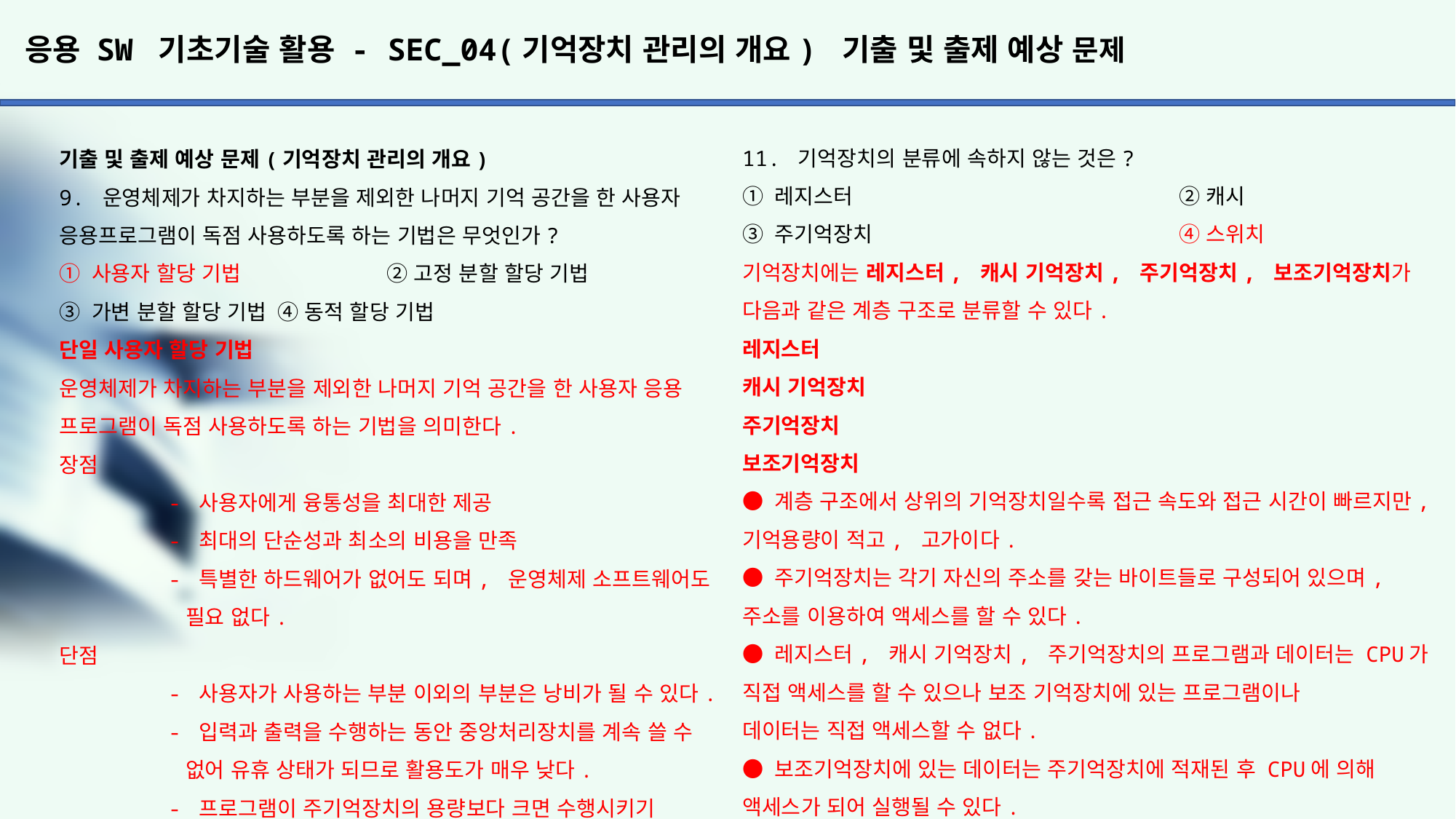

# 응용 SW 기초기술 활용 - SEC_04(기억장치 관리의 개요) 기출 및 출제 예상 문제
11. 기억장치의 분류에 속하지 않는 것은?
① 레지스터			② 캐시
③ 주기억장치			④ 스위치
기억장치에는 레지스터, 캐시 기억장치, 주기억장치, 보조기억장치가 다음과 같은 계층 구조로 분류할 수 있다.
레지스터
캐시 기억장치
주기억장치
보조기억장치
● 계층 구조에서 상위의 기억장치일수록 접근 속도와 접근 시간이 빠르지만, 기억용량이 적고, 고가이다.
● 주기억장치는 각기 자신의 주소를 갖는 바이트들로 구성되어 있으며,
주소를 이용하여 액세스를 할 수 있다.
● 레지스터, 캐시 기억장치, 주기억장치의 프로그램과 데이터는 CPU가
직접 액세스를 할 수 있으나 보조 기억장치에 있는 프로그램이나
데이터는 직접 액세스할 수 없다.
● 보조기억장치에 있는 데이터는 주기억장치에 적재된 후 CPU에 의해
액세스가 되어 실행될 수 있다.
레지스터 : 컴퓨터 프로세서(CPU) 내에서 자료를 보관하는 아주 빠른
기억 장소이다. 일반적으로 현재 계산을 수행중인 값을 저장하는데 사용된다. CPU 내부에 존재하며 연산을 제어 및 디버깅 목적으로 사용된다.
캐시 메모리 : CPU의 처리 속도와 주기억장치의 접근 속도 차이를 줄이기 위해 사용된다. 데이터 지역성을 활용하여 메인 메모리에 있는 데이터를 캐시 메모리에 불러와 두고, 프로세서가 필요한 데이터를 캐시 메모리에서 먼저 찾도록 하면 시스템의 기능이 향상이 된다.
주기억장치와 CPU 사이에 위치하며, 자주 사용하는 프로그램과 데이터를 기억한다.
12. 가변 분할 할당 기법에 대한 설명으로 틀린 것은?
① 기억 장소의 집약을 만든다.
② 사용 가능한 큰 영역을 만들어 낭비를 줄일 수 있다.
③ 기억 장소를 집약하는 동안 시스템은 지금까지 수행해오던 일들을 일단 중지해야 하며, 집약하는데 시간적으로 소모가 된다.
④ 비어 있는 기억 장소를 여러 개의 공백으로 만든다.
가변 분할 할당 기법
첫 번째 방법으로는 기억 장소의 집약을 만든다. 주기억장치를 검사하여 공백이 존재하는 빈 영역을 하나의 커다란 빈 영역을 만드는 방법을 의미하며, 운영체제는 사용 중인 블록을 한 곳에 모으고, 비어
있는 기억 장소를 하나의 커다란 공백으로 만든다.
장점
	- 사용 가능한 큰 영역을 만들어 메모리 낭비를 줄일 수 있다.
단점
	- 기억 장소를 집약하는 동안 시스템은 지금까지 수행해오던
	  일들을 일단 중지해야 하며, 집약하는데 시간적으로 소모가
	  된다.
	- 수행 중이던 프로그램과 데이터를 주기억장치 내의 다른 장소로
	  이동시키기 때문에 각 위치 수정이 불가피하다.
두 번째 방법으로는 배치 전략을 의미하는 공백 영역을 찾는 알고리즘 이다.
	- 최초 적합 방법, 최적 적합 방법, 최악 적합 방법이 존재한다.
기출 및 출제 예상 문제(기억장치 관리의 개요)
9. 운영체제가 차지하는 부분을 제외한 나머지 기억 공간을 한 사용자 응용프로그램이 독점 사용하도록 하는 기법은 무엇인가?
① 사용자 할당 기법		② 고정 분할 할당 기법
③ 가변 분할 할당 기법	④ 동적 할당 기법
단일 사용자 할당 기법
운영체제가 차지하는 부분을 제외한 나머지 기억 공간을 한 사용자 응용 프로그램이 독점 사용하도록 하는 기법을 의미한다.
장점
	- 사용자에게 융통성을 최대한 제공
	- 최대의 단순성과 최소의 비용을 만족
	- 특별한 하드웨어가 없어도 되며, 운영체제 소프트웨어도
	  필요 없다.
단점
	- 사용자가 사용하는 부분 이외의 부분은 낭비가 될 수 있다.
	- 입력과 출력을 수행하는 동안 중앙처리장치를 계속 쓸 수
	  없어 유휴 상태가 되므로 활용도가 매우 낮다.
	- 프로그램이 주기억장치의 용량보다 크면 수행시키기
	  어렵다.
10. 사용자 응용프로그램 영역을 효율적으로 사용하기 위한 고려 사항으로 틀린 것은?
① 주기억장치에 한 번에 몇 개의 프로그램을 적재할 것인지 고려 하여야 한다.
② 각 프로그램에 할당되는 공간의 크기를 고려하여야 한다.
③ 일정한 크기의 공간 할당할 지 고려한다.
④ 한 개의 프로그램만 가능하게 한다.
사용자 응용 프로그램 영역을 효율적으로 사용하기 위한 고려사항
● 주기억장치에 한 번에 몇 개의 프로그램을 적재할 것인지 고려
하여야 한다.
	- 한 개의 프로그램만 가능하게 하거나 여러 개의 프로그램
	  을 함께 공존하는 것을 고려를 한다.
● 여러 개의 프로그램을 함께 적재할 때(각 프로그램에 할당되는
공간의 크기)
	- 할당되는 크기를 동일하게 할지 혹은 다르게 할지를 고려
● 일정한 크기의 공간을 할당할 지를 고려한다.
	- 해당 크기를 유지할지 상황에 따라 변경할지를 고려한다.
	- 연속한 작은 공간들을 할당할 지 한 덩어리의 커다란 공간
	  을 할당할지를 고려한다.